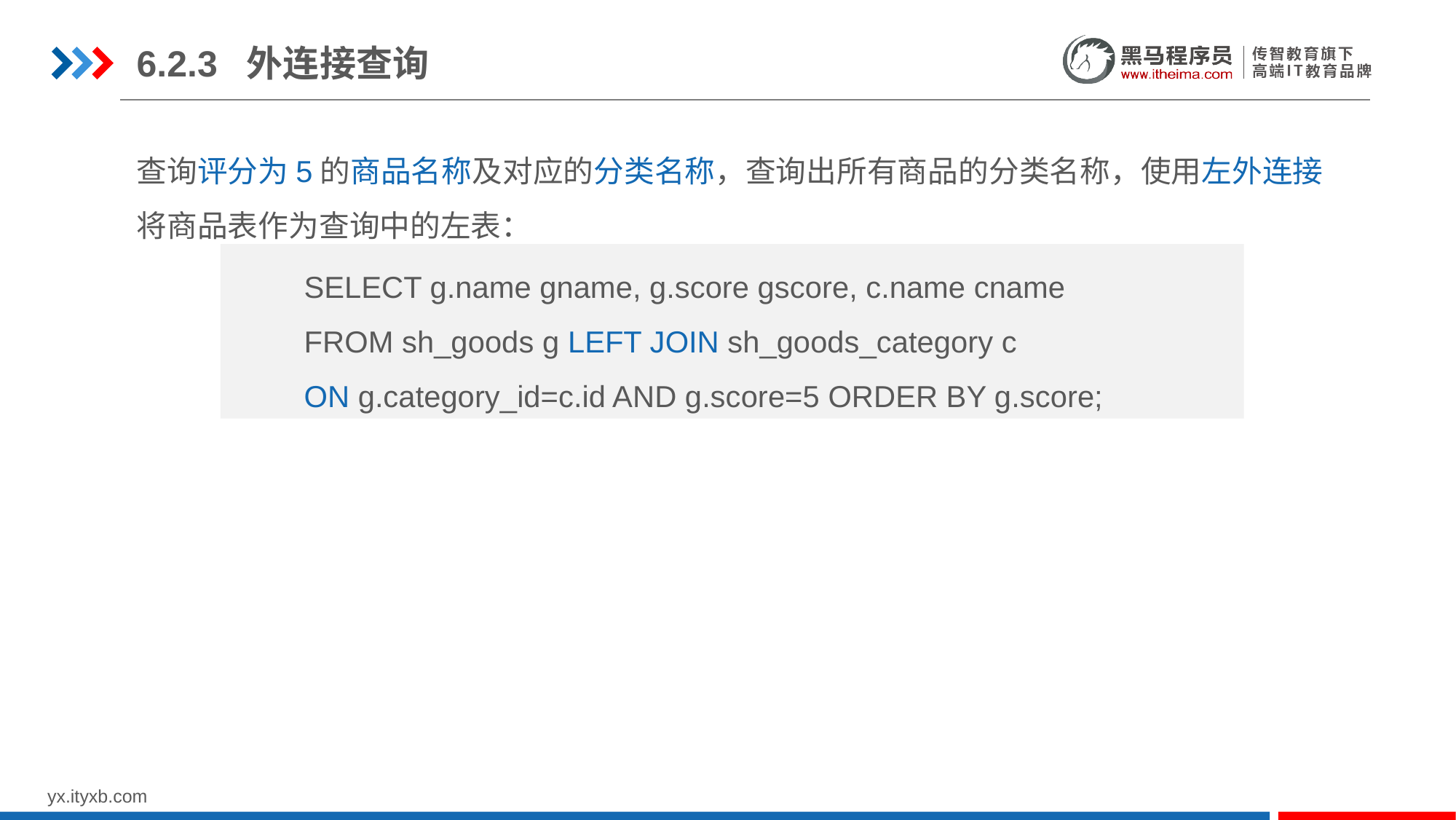

6.2.3  外连接查询
查询评分为5的商品名称及对应的分类名称，查询出所有商品的分类名称，使用左外连接将商品表作为查询中的左表：
SELECT g.name gname, g.score gscore, c.name cname
FROM sh_goods g LEFT JOIN sh_goods_category c
ON g.category_id=c.id AND g.score=5 ORDER BY g.score;